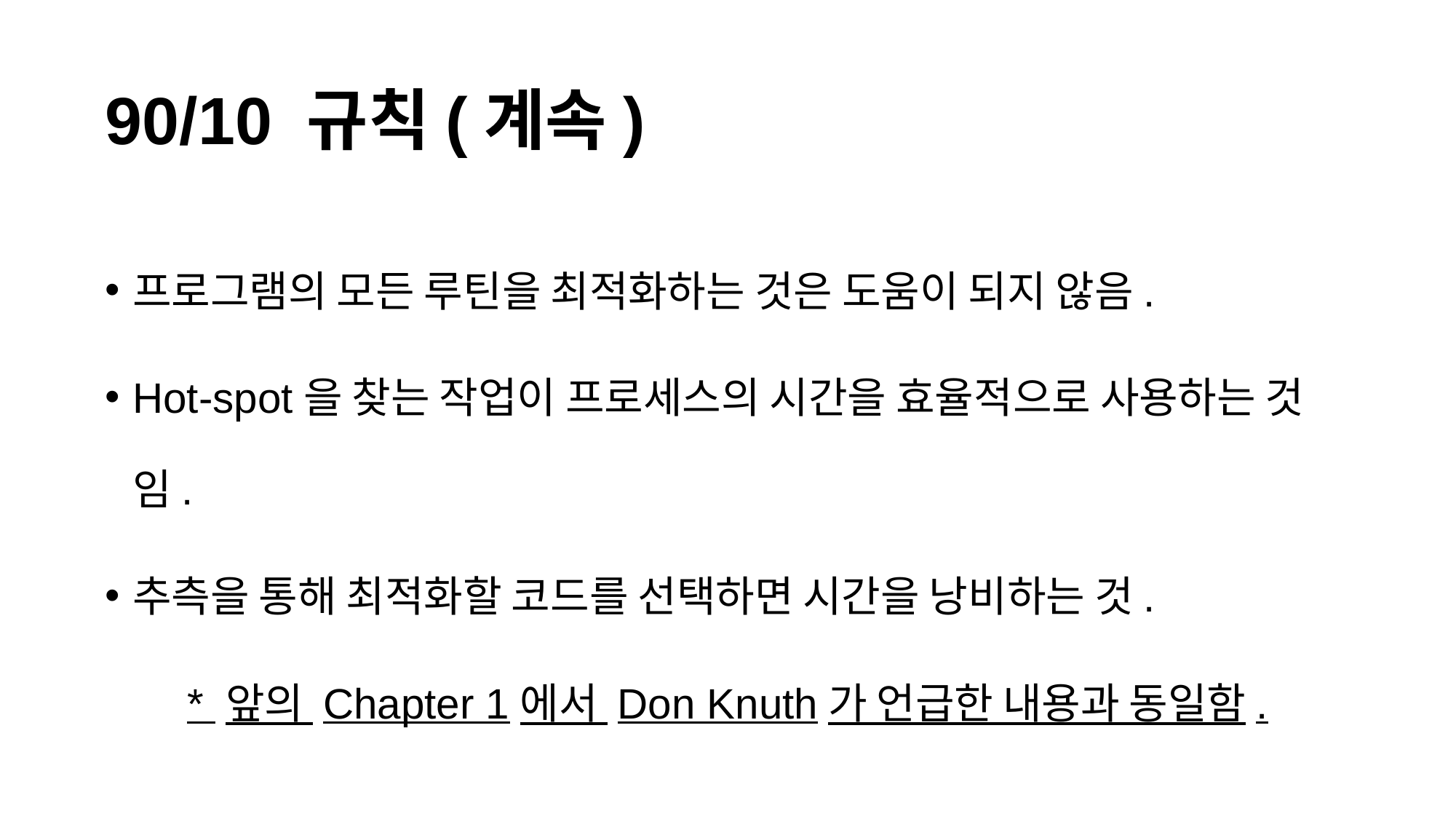

# 90/10 규칙(계속)
프로그램의 모든 루틴을 최적화하는 것은 도움이 되지 않음.
Hot-spot을 찾는 작업이 프로세스의 시간을 효율적으로 사용하는 것임.
추측을 통해 최적화할 코드를 선택하면 시간을 낭비하는 것.
* 앞의 Chapter 1에서 Don Knuth가 언급한 내용과 동일함.